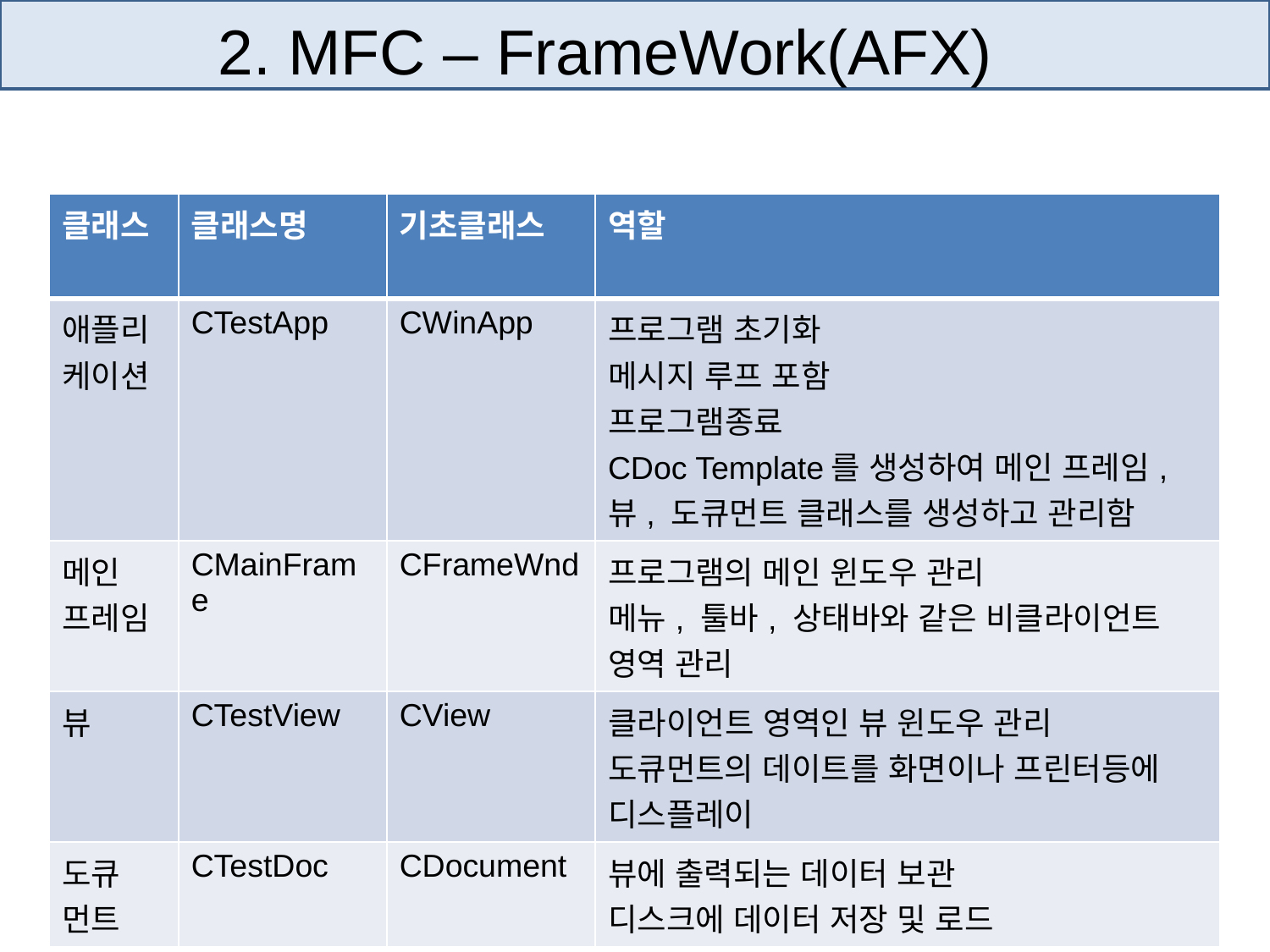

# 2. MFC – FrameWork(AFX)

| 클래스 | 클래스명 | 기초클래스 | 역할 |
| --- | --- | --- | --- |
| 애플리케이션 | CTestApp | CWinApp | 프로그램 초기화 메시지 루프 포함 프로그램종료 CDoc Template를 생성하여 메인 프레임, 뷰, 도큐먼트 클래스를 생성하고 관리함 |
| 메인 프레임 | CMainFrame | CFrameWnd | 프로그램의 메인 윈도우 관리 메뉴, 툴바, 상태바와 같은 비클라이언트 영역 관리 |
| 뷰 | CTestView | CView | 클라이언트 영역인 뷰 윈도우 관리 도큐먼트의 데이트를 화면이나 프린터등에 디스플레이 |
| 도큐 먼트 | CTestDoc | CDocument | 뷰에 출력되는 데이터 보관 디스크에 데이터 저장 및 로드 |